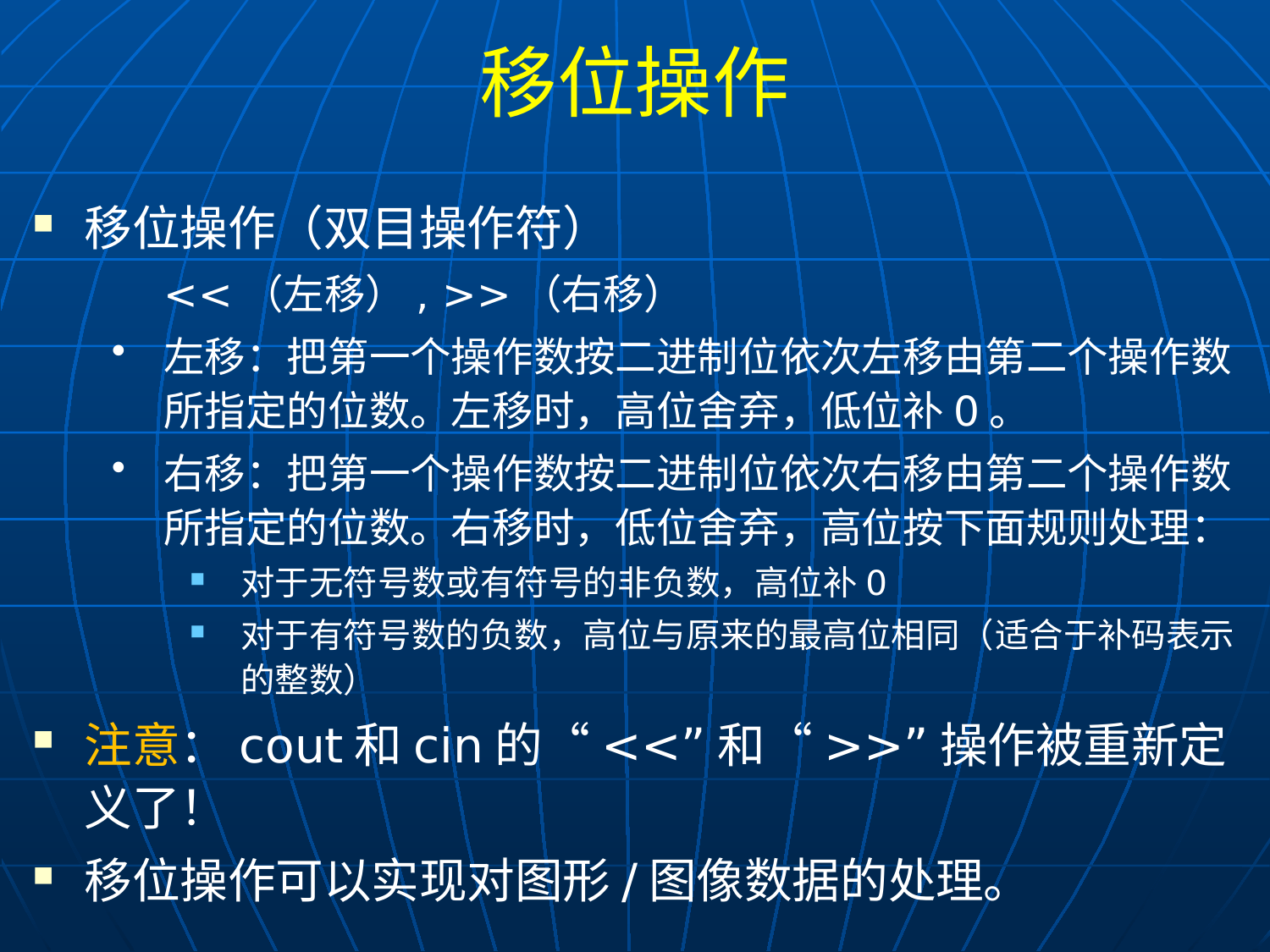

# 移位操作
移位操作（双目操作符）
	<<（左移）, >>（右移）
	左移：把第一个操作数按二进制位依次左移由第二个操作数所指定的位数。左移时，高位舍弃，低位补0。
	右移：把第一个操作数按二进制位依次右移由第二个操作数所指定的位数。右移时，低位舍弃，高位按下面规则处理：
对于无符号数或有符号的非负数，高位补0
对于有符号数的负数，高位与原来的最高位相同（适合于补码表示的整数）
注意：cout和cin的“<<”和“>>”操作被重新定义了！
移位操作可以实现对图形/图像数据的处理。